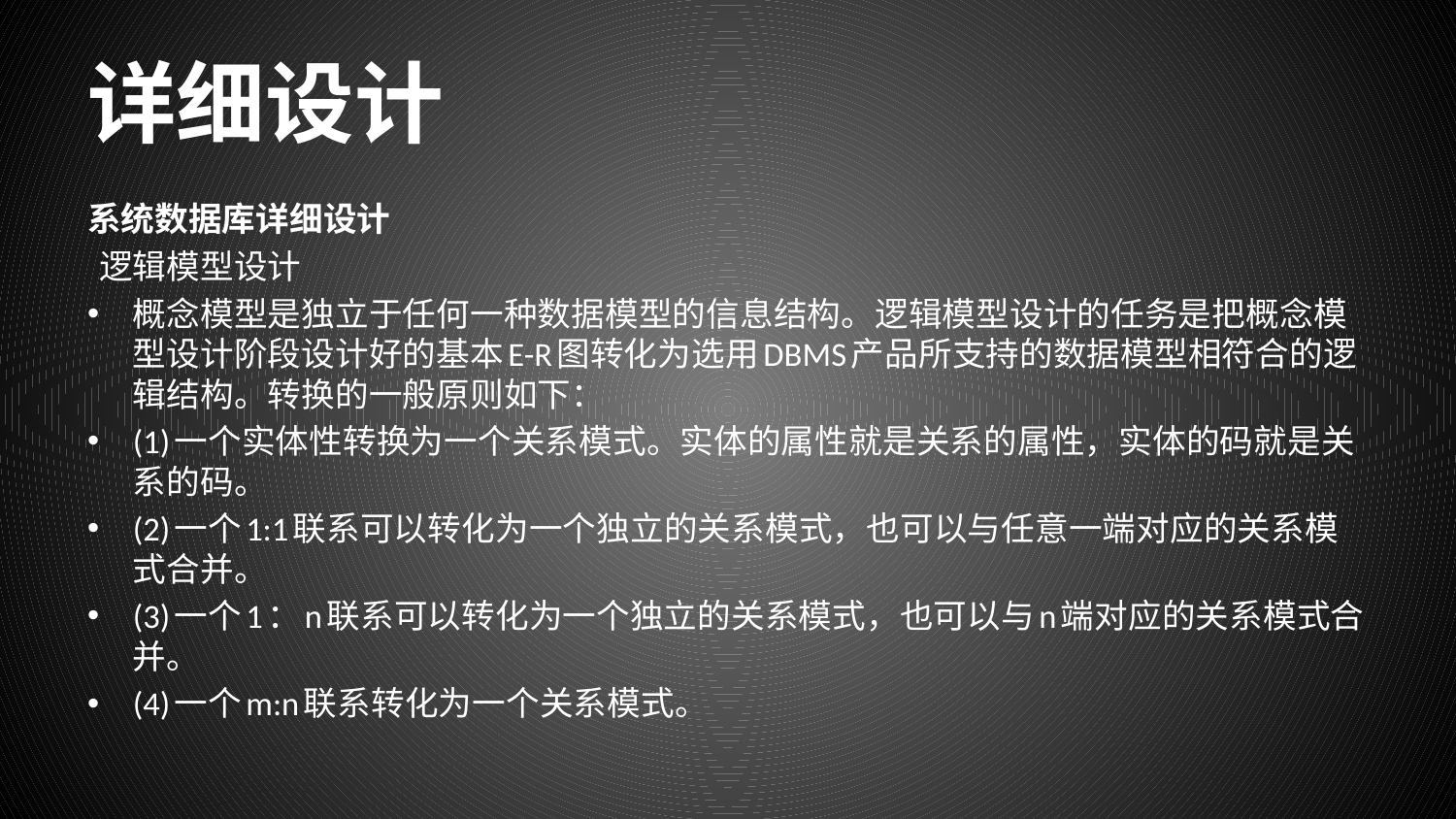

# 详细设计
系统数据库详细设计
 逻辑模型设计
概念模型是独立于任何一种数据模型的信息结构。逻辑模型设计的任务是把概念模型设计阶段设计好的基本E-R图转化为选用DBMS产品所支持的数据模型相符合的逻辑结构。转换的一般原则如下：
(1)一个实体性转换为一个关系模式。实体的属性就是关系的属性，实体的码就是关系的码。
(2)一个1:1联系可以转化为一个独立的关系模式，也可以与任意一端对应的关系模式合并。
(3)一个1：n联系可以转化为一个独立的关系模式，也可以与n端对应的关系模式合并。
(4)一个m:n联系转化为一个关系模式。